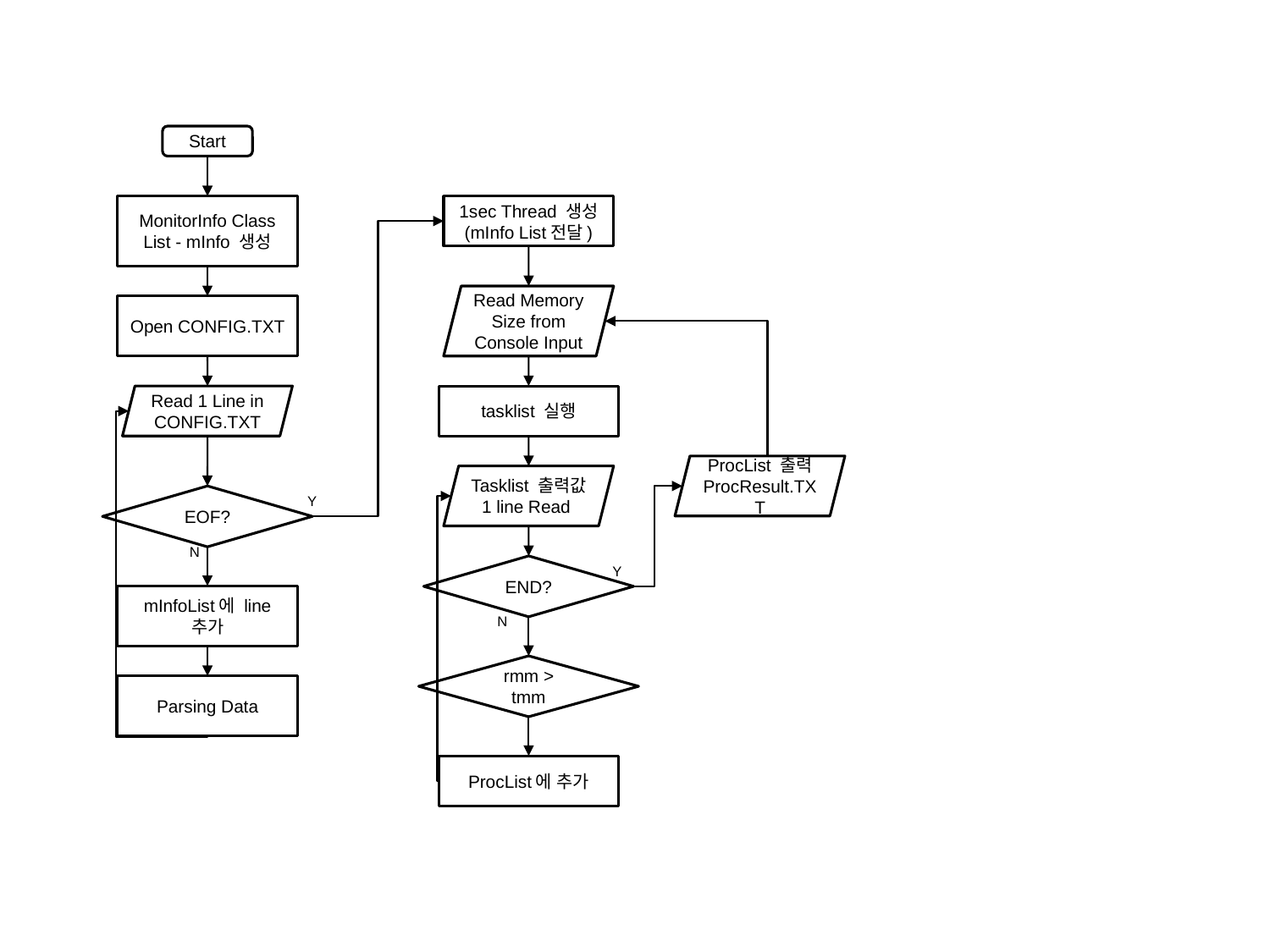

Start
MonitorInfo Class List - mInfo 생성
1sec Thread 생성
(mInfo List전달)
Read Memory Size from Console Input
Open CONFIG.TXT
Read 1 Line in
CONFIG.TXT
tasklist 실행
ProcList 출력
ProcResult.TXT
Tasklist 출력값 1 line Read
EOF?
Y
N
END?
Y
mInfoList에 line 추가
N
rmm > tmm
Parsing Data
ProcList에 추가